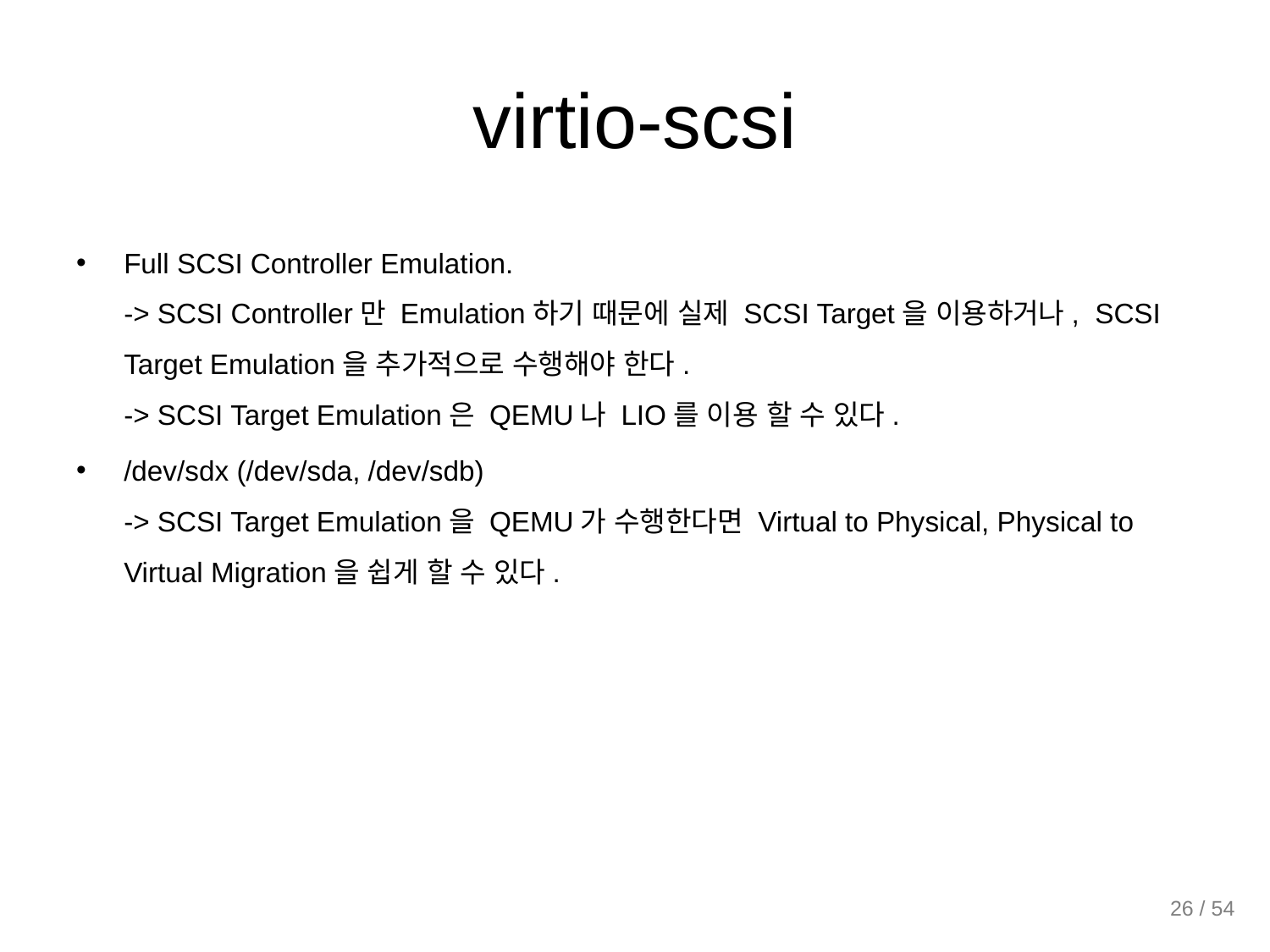

# virtio-scsi
Full SCSI Controller Emulation.
-> SCSI Controller만 Emulation하기 때문에 실제 SCSI Target을 이용하거나,  SCSI Target Emulation을 추가적으로 수행해야 한다.
-> SCSI Target Emulation은 QEMU나 LIO를 이용 할 수 있다.
/dev/sdx (/dev/sda, /dev/sdb)
-> SCSI Target Emulation을 QEMU가 수행한다면 Virtual to Physical, Physical to Virtual Migration을 쉽게 할 수 있다.
26